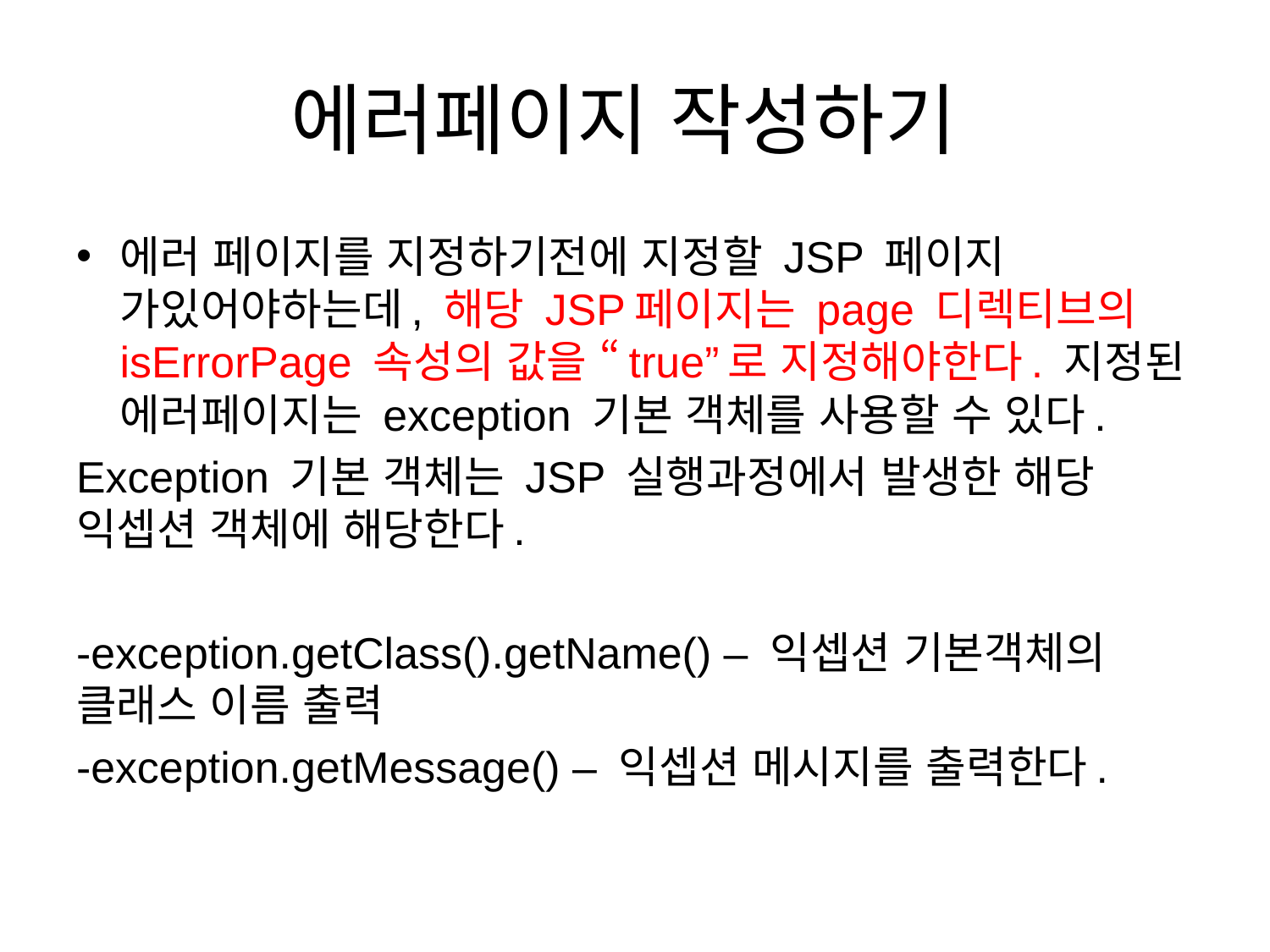

# 에러페이지 작성하기
에러 페이지를 지정하기전에 지정할 JSP 페이지 가있어야하는데, 해당 JSP페이지는 page 디렉티브의 isErrorPage 속성의 값을 “true”로 지정해야한다. 지정된 에러페이지는 exception 기본 객체를 사용할 수 있다.
Exception 기본 객체는 JSP 실행과정에서 발생한 해당 익셉션 객체에 해당한다.

-exception.getClass().getName() – 익셉션 기본객체의 클래스 이름 출력
-exception.getMessage() – 익셉션 메시지를 출력한다.